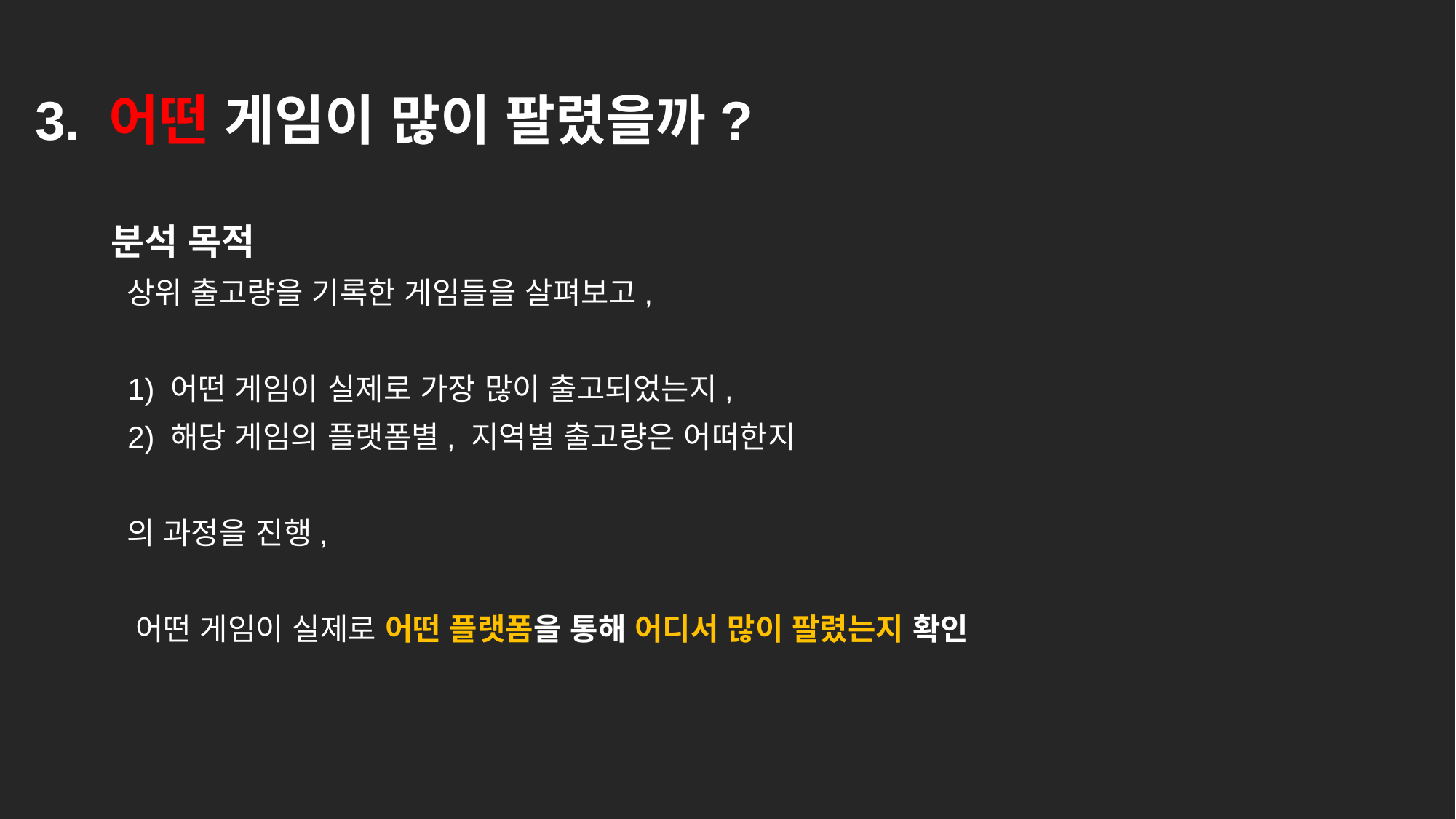

3. 어떤 게임이 많이 팔렸을까?
분석 목적
 상위 출고량을 기록한 게임들을 살펴보고,

  1) 어떤 게임이 실제로 가장 많이 출고되었는지,
  2) 해당 게임의 플랫폼별, 지역별 출고량은 어떠한지

 의 과정을 진행,

  어떤 게임이 실제로 어떤 플랫폼을 통해 어디서 많이 팔렸는지 확인